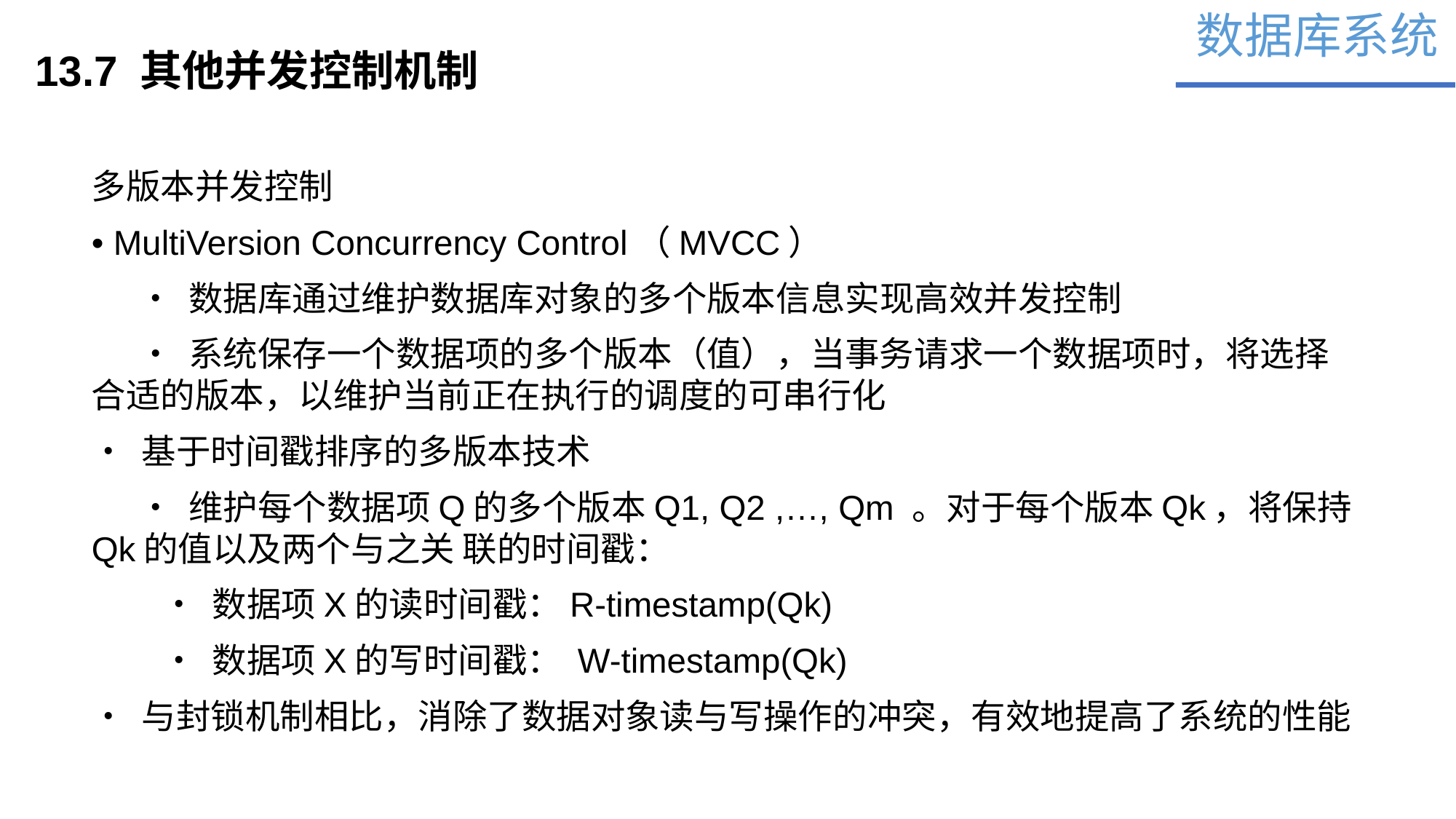

数据库系统
13.7 其他并发控制机制

多版本并发控制
• MultiVersion Concurrency Control（MVCC）
      • 数据库通过维护数据库对象的多个版本信息实现高效并发控制
      • 系统保存一个数据项的多个版本（值），当事务请求一个数据项时，将选择合适的版本，以维护当前正在执行的调度的可串行化
• 基于时间戳排序的多版本技术
      • 维护每个数据项Q的多个版本Q1, Q2 ,…, Qm 。对于每个版本Qk，将保持Qk的值以及两个与之关 联的时间戳：
         • 数据项X的读时间戳：R-timestamp(Qk)
         • 数据项X的写时间戳： W-timestamp(Qk)
• 与封锁机制相比，消除了数据对象读与写操作的冲突，有效地提高了系统的性能